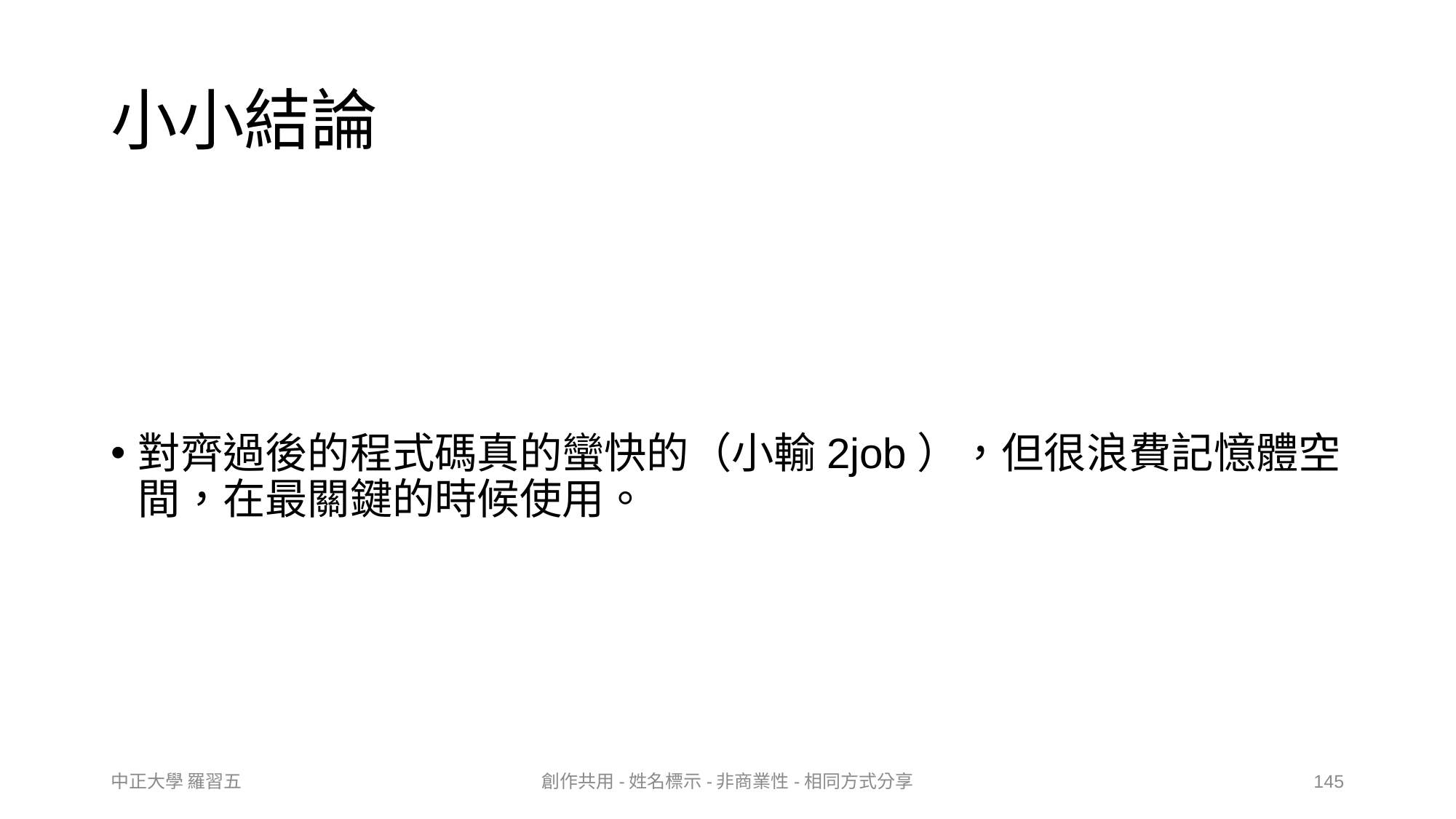

# 小小結論
對齊過後的程式碼真的蠻快的（小輸2job），但很浪費記憶體空間，在最關鍵的時候使用。
中正大學 羅習五
創作共用-姓名標示-非商業性-相同方式分享
145